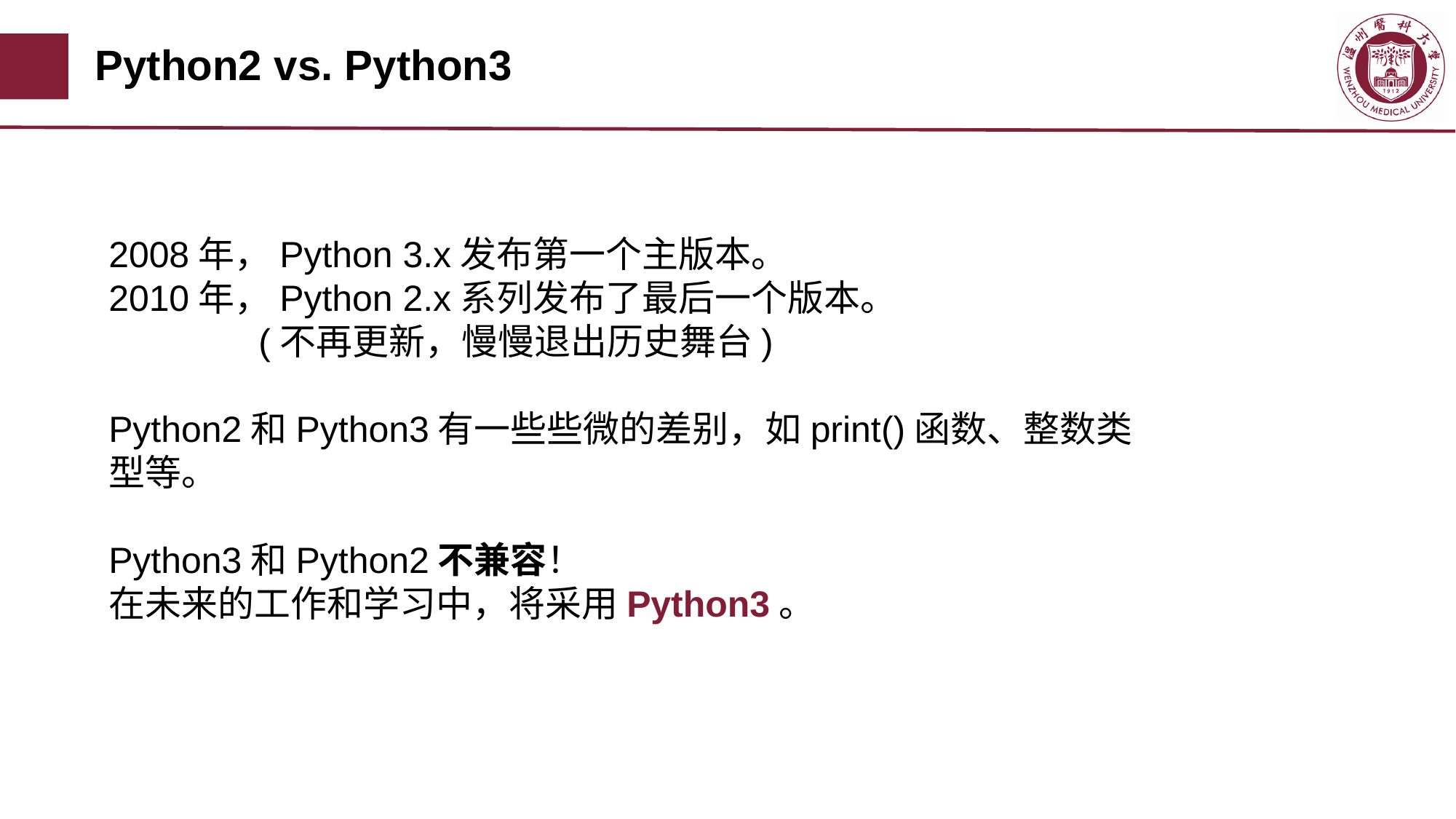

# Python2 vs. Python3
2008年，Python 3.x发布第一个主版本。
2010年，Python 2.x系列发布了最后一个版本。
	    (不再更新，慢慢退出历史舞台)

Python2和Python3有一些些微的差别，如print()函数、整数类型等。

Python3和Python2不兼容！
在未来的工作和学习中，将采用Python3。